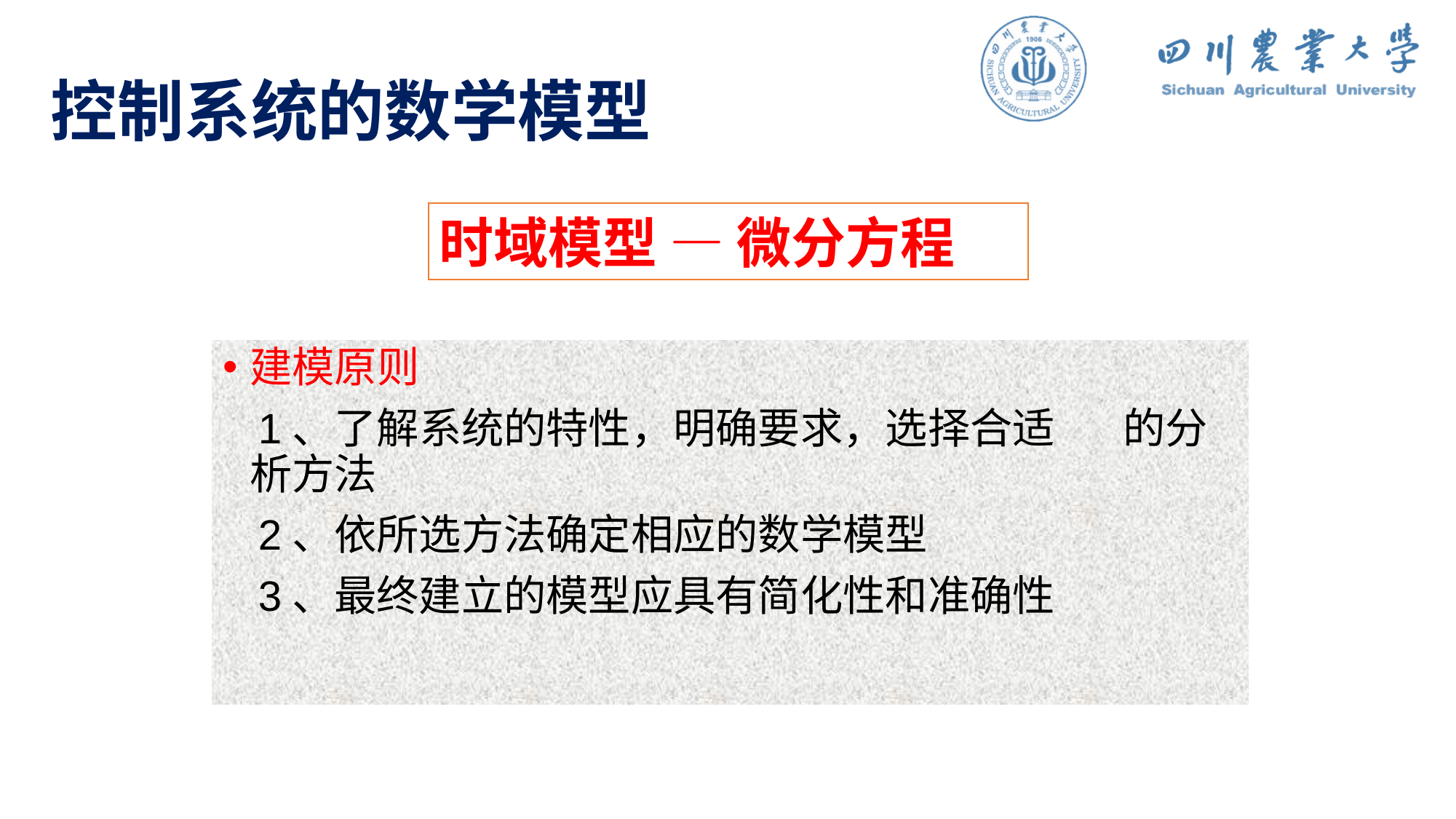

# 控制系统的数学模型
时域模型 — 微分方程
建模原则
   1、了解系统的特性，明确要求，选择合适	的分析方法
   2、依所选方法确定相应的数学模型
   3、最终建立的模型应具有简化性和准确性